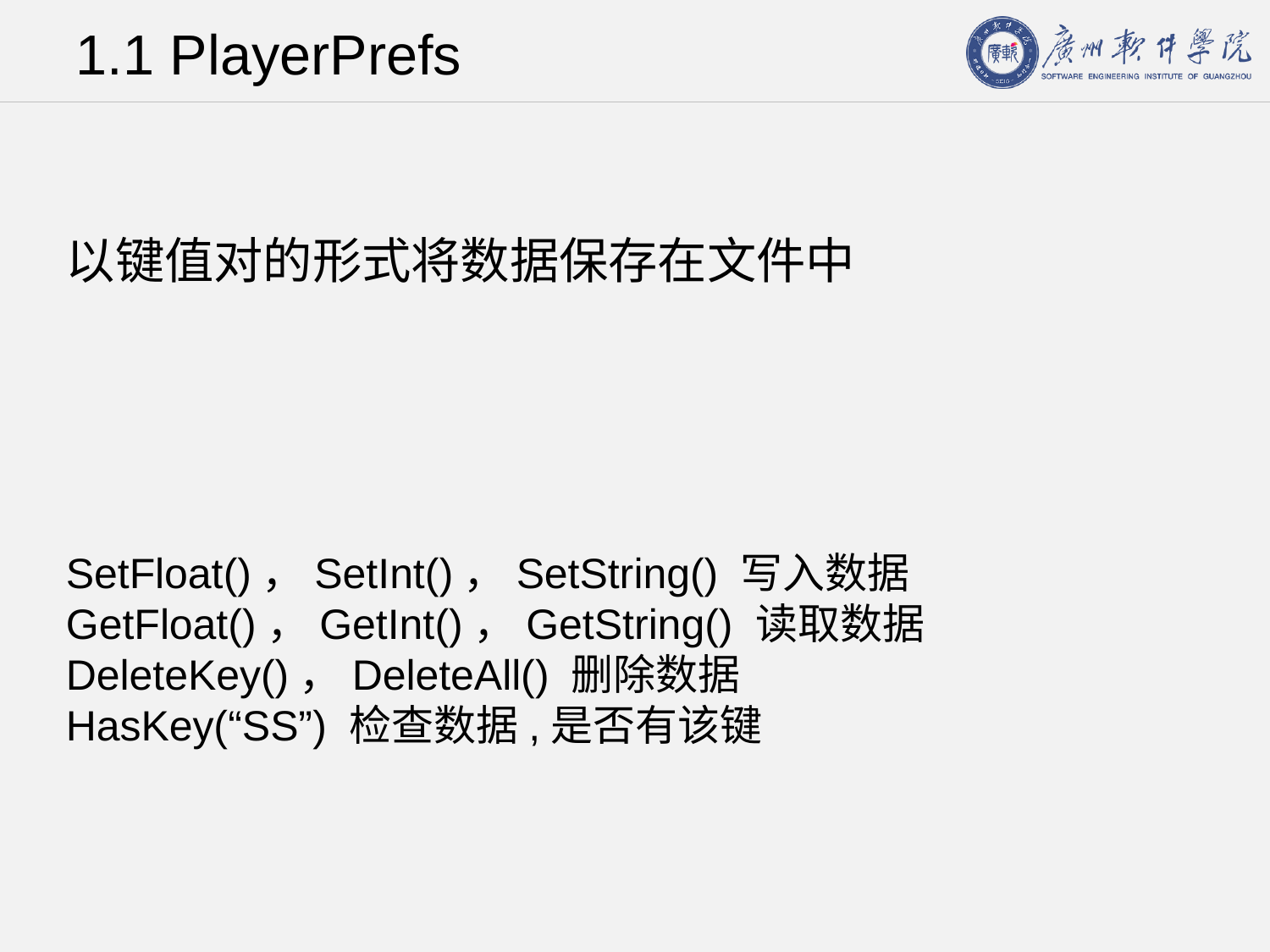

# 1.1 PlayerPrefs
以键值对的形式将数据保存在文件中
SetFloat()，SetInt()，SetString() 写入数据
GetFloat()，GetInt()，GetString() 读取数据
DeleteKey()，DeleteAll() 删除数据
HasKey(“SS”) 检查数据,是否有该键